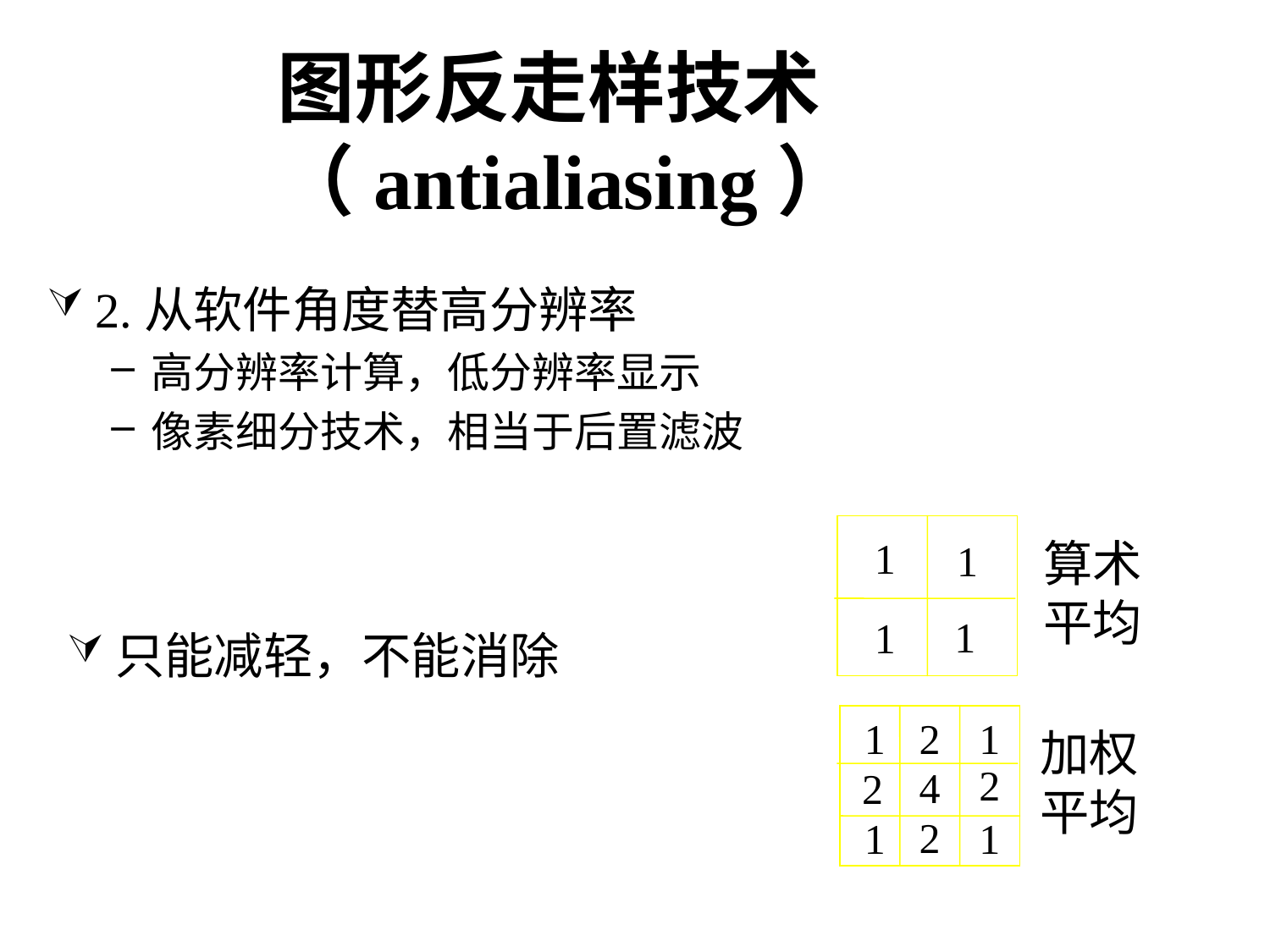

# 图形反走样技术（antialiasing）
2.从软件角度替高分辨率
高分辨率计算，低分辨率显示
像素细分技术，相当于后置滤波

1
1
1
1
算术平均
只能减轻，不能消除
1

2
1
2
4
2
2
1
1
加权平均
计算机学院 苏小红